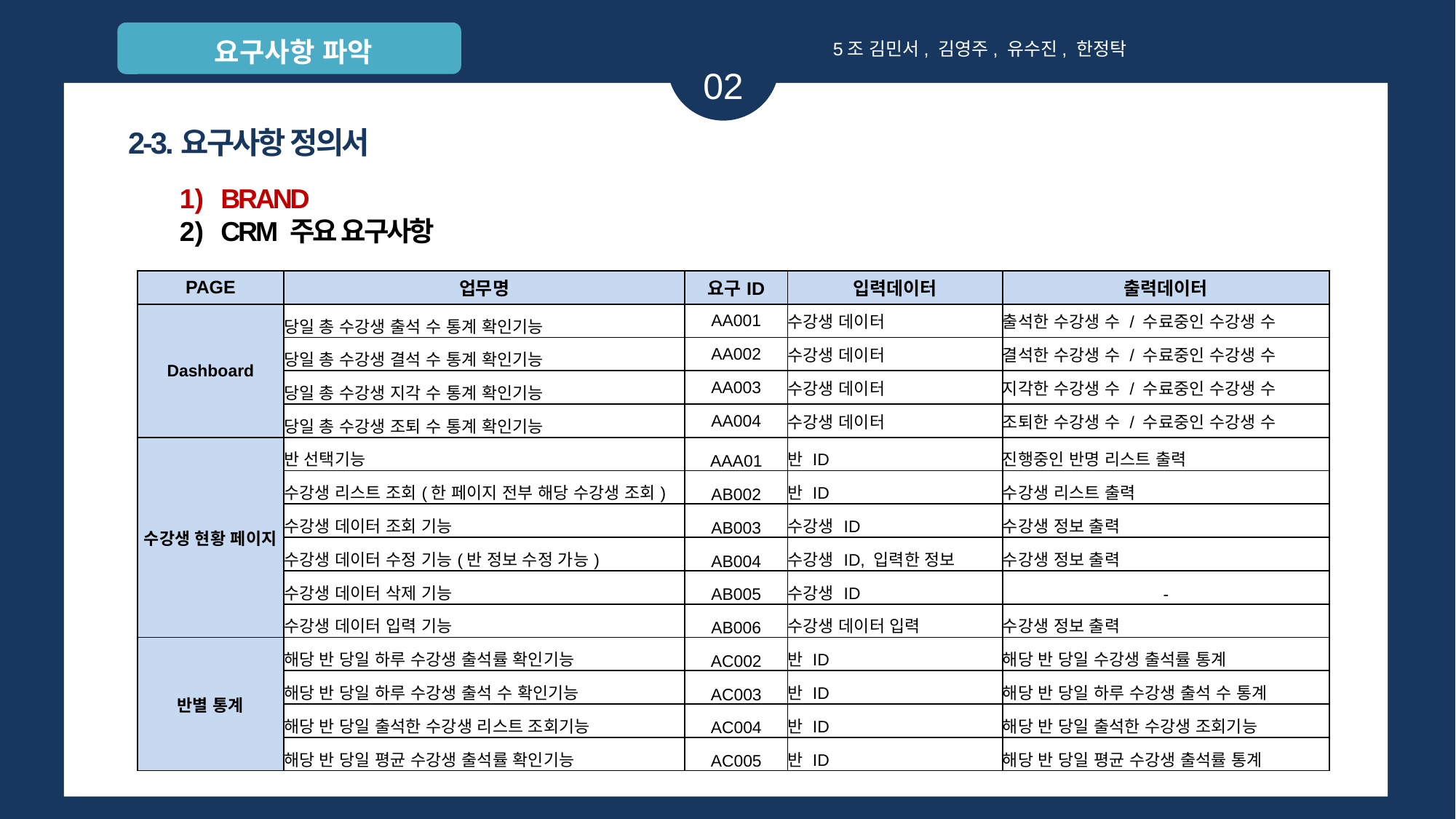

요구사항 파악
분석
5조 김민서, 김영주, 유수진, 한정탁
02

2-3.요구사항 정의서
“민희블로그”는 심플한 피피티를 얻을 수 있는 좋은 블로그 이다.
BRAND
CRM 주요 요구사항

소제목
내용을 입력하세요
| PAGE | 업무명 | 요구ID | 입력데이터 | 출력데이터 |
| --- | --- | --- | --- | --- |
| Dashboard | 당일 총 수강생 출석 수 통계 확인기능 | AA001 | 수강생 데이터 | 출석한 수강생 수 / 수료중인 수강생 수 |
|  | 당일 총 수강생 결석 수 통계 확인기능 | AA002 | 수강생 데이터 | 결석한 수강생 수 / 수료중인 수강생 수 |
|  | 당일 총 수강생 지각 수 통계 확인기능 | AA003 | 수강생 데이터 | 지각한 수강생 수 / 수료중인 수강생 수 |
|  | 당일 총 수강생 조퇴 수 통계 확인기능 | AA004 | 수강생 데이터 | 조퇴한 수강생 수 / 수료중인 수강생 수 |
| 수강생 현황 페이지 | 반 선택기능 | AAA01 | 반 ID | 진행중인 반명 리스트 출력 |
|  | 수강생 리스트 조회(한 페이지 전부 해당 수강생 조회) | AB002 | 반 ID | 수강생 리스트 출력 |
|  | 수강생 데이터 조회 기능 | AB003 | 수강생 ID | 수강생 정보 출력 |
|  | 수강생 데이터 수정 기능(반 정보 수정 가능) | AB004 | 수강생 ID, 입력한 정보 | 수강생 정보 출력 |
|  | 수강생 데이터 삭제 기능 | AB005 | 수강생 ID | - |
|  | 수강생 데이터 입력 기능 | AB006 | 수강생 데이터 입력 | 수강생 정보 출력 |
| 반별 통계 | 해당 반 당일 하루 수강생 출석률 확인기능 | AC002 | 반 ID | 해당 반 당일 수강생 출석률 통계 |
|  | 해당 반 당일 하루 수강생 출석 수 확인기능 | AC003 | 반 ID | 해당 반 당일 하루 수강생 출석 수 통계 |
|  | 해당 반 당일 출석한 수강생 리스트 조회기능 | AC004 | 반 ID | 해당 반 당일 출석한 수강생 조회기능 |
|  | 해당 반 당일 평균 수강생 출석률 확인기능 | AC005 | 반 ID | 해당 반 당일 평균 수강생 출석률 통계 |

소제목
내용을 입력하세요
http://minheeblog.tistory.com/category/PPT
예)
내용을 입력하세요
내용을 입력하세요
내용을 입력하세요
심플한피피티의 목표
그냥 최대한 단순하게 표현을 하도록 한다.
색은 4가지 이상을 사용하지 않는 것이  바람직하다고 생각한다.

| 구분 | 기능적 요구사항 | 비기능적 요구사항 |
| --- | --- | --- |
| 개념 | 시스템이 제공하는 기능, 서비스에 대한 요구사항 | 시스템이 수행하는 기능 이외의 사항, 시스템 구축에 대한 제약사항에 관한 요구사항 |
| 도출방법 | 특정 입력에 대해 시스템이 어떻게 반응 / 동작  하는지 기술 | 시스템이 준수해야할 제약조건과 품질 속성에 관련하여 시스템이 갖춰야할 사항 기술 |
| 특성 | 기능성, 완전성, 일관성 | 신뢰성, 사용성, 효율성, 유지보수성, 이식성 |